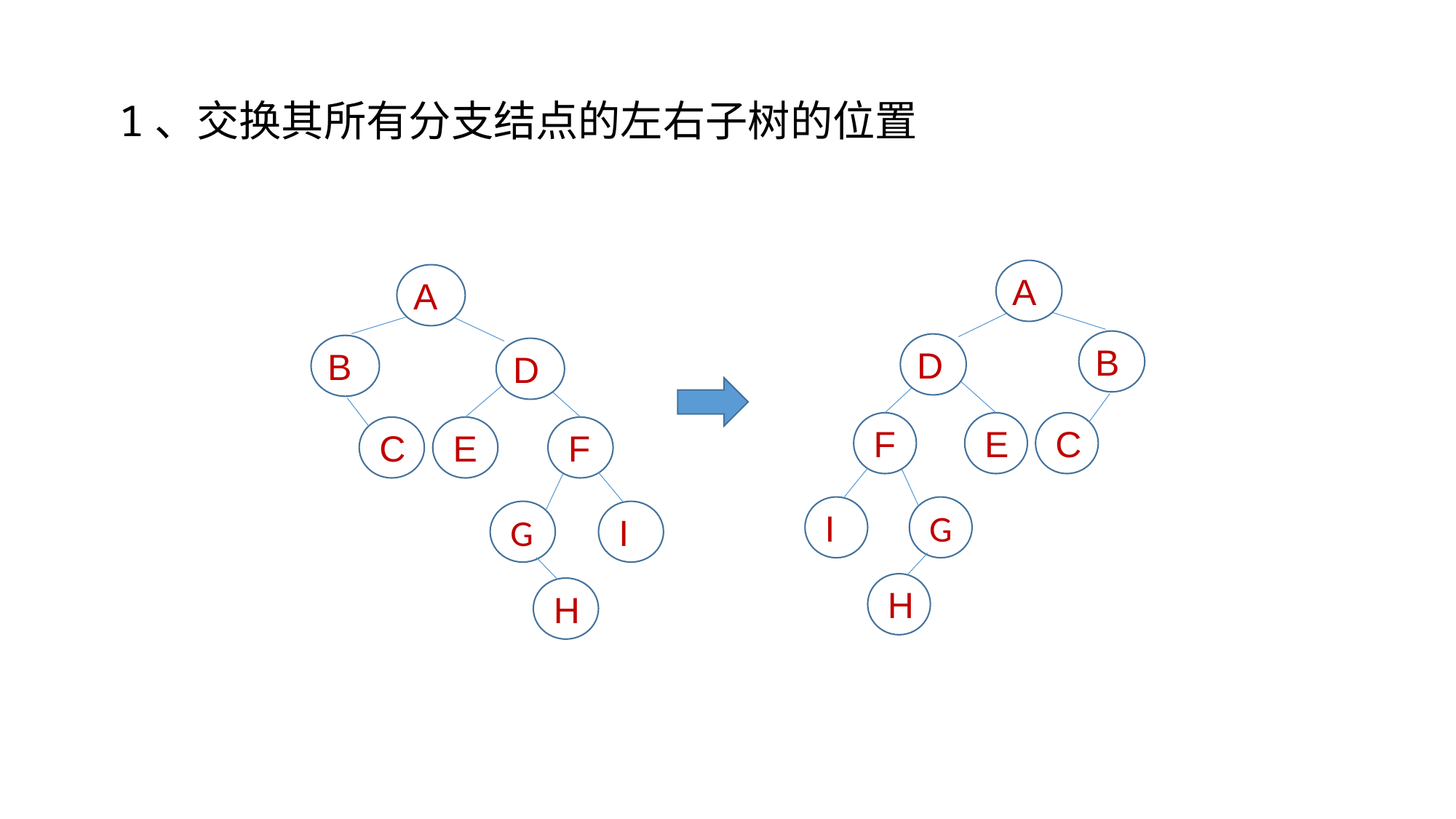

# 1、交换其所有分支结点的左右子树的位置
A
B
D
C
E
F
G
I
H
A
B
D
C
E
F
G
I
H